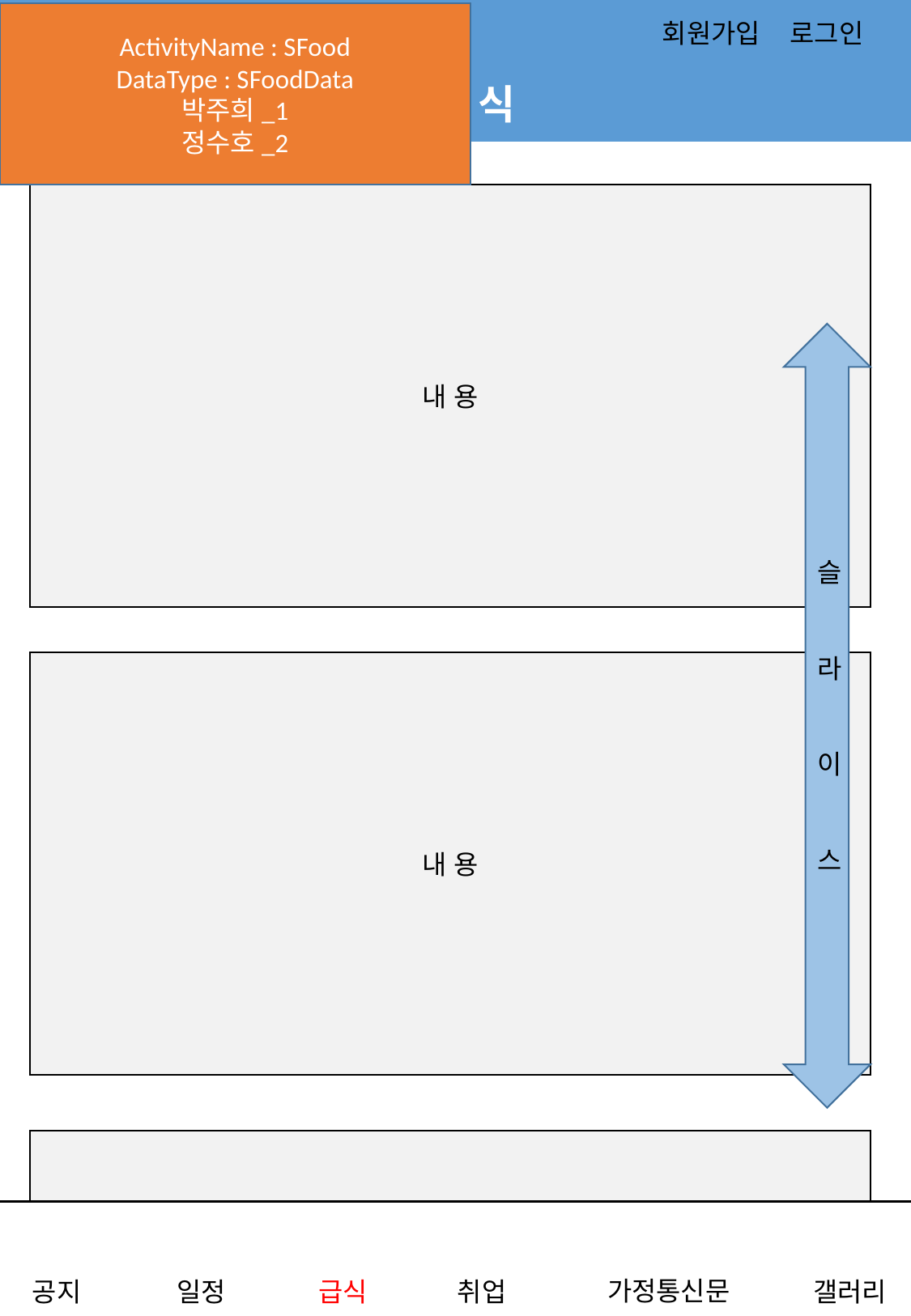

급    식
ActivityName : SFood
DataType : SFoodData
박주희_1
정수호_2
회원가입    로그인
내 용
슬

라

이

스
내 용

공지
일정
급식
취업
갤러리
가정통신문